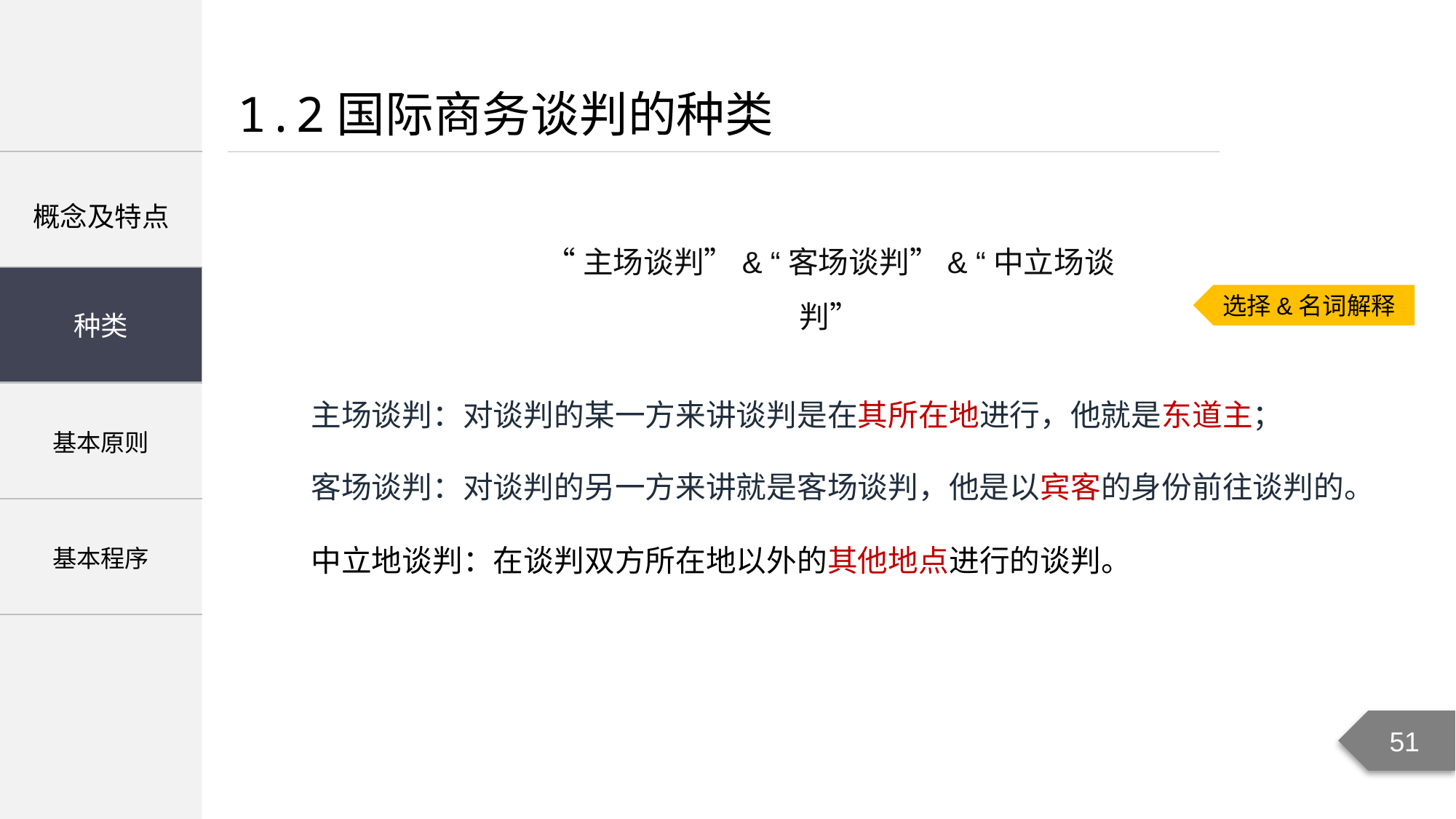

1.2国际商务谈判的种类
| 概念及特点 |
| --- |
|  |
| 基本原则 |
| 基本程序 |
“主场谈判”& “客场谈判”& “中立场谈判”
种类

选择&名词解释
主场谈判：对谈判的某一方来讲谈判是在其所在地进行，他就是东道主；
客场谈判：对谈判的另一方来讲就是客场谈判，他是以宾客的身份前往谈判的。
中立地谈判：在谈判双方所在地以外的其他地点进行的谈判。
51